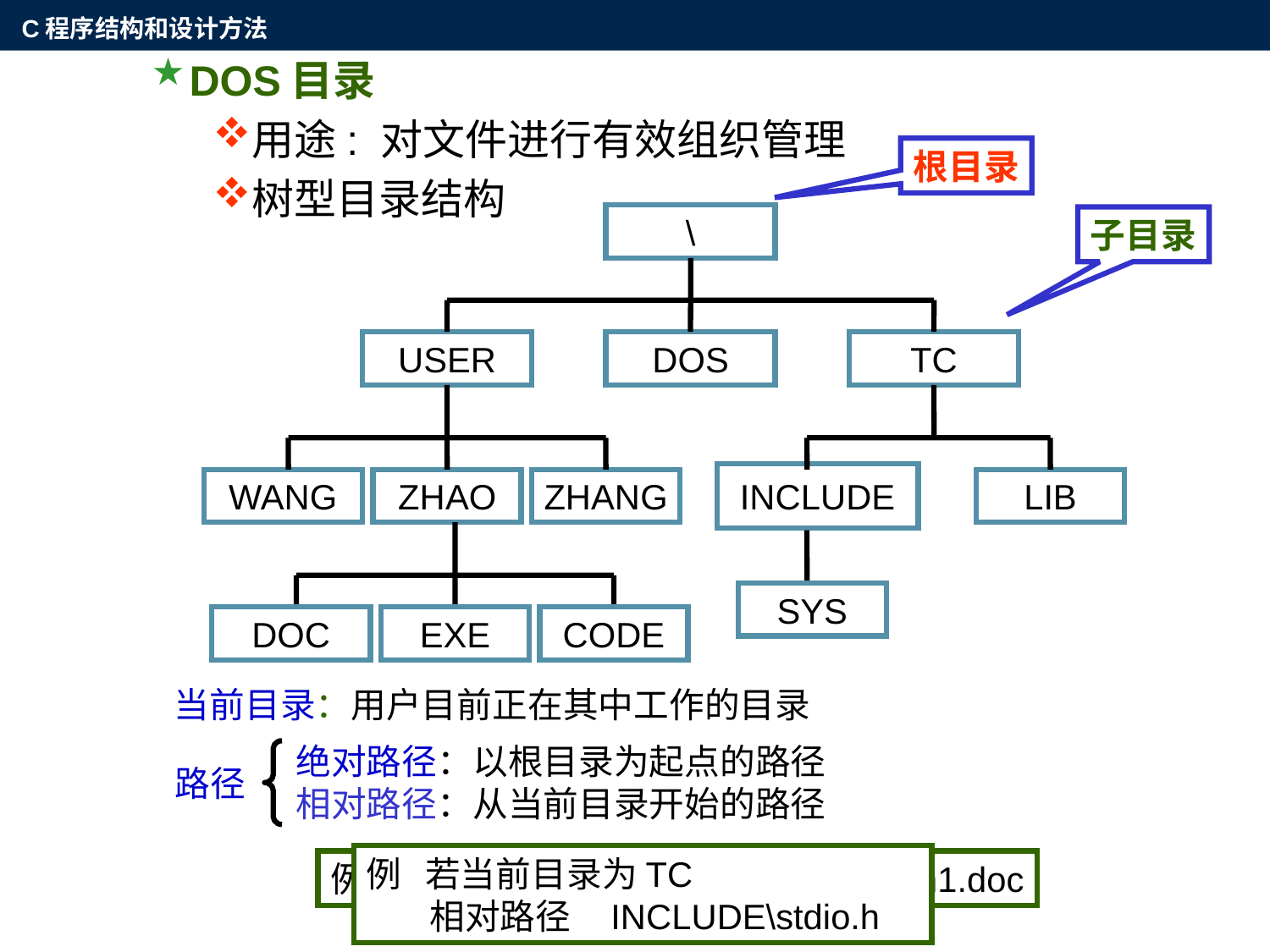

C程序结构和设计方法
DOS目录
用途: 对文件进行有效组织管理
树型目录结构
根目录
\

USER
DOS
TC

INCLUDE
WANG
ZHAO
ZHANG
LIB

SYS
DOC
EXE
CODE
子目录
当前目录：用户目前正在其中工作的目录
绝对路径：以根目录为起点的路径
相对路径：从当前目录开始的路径

路径
例   若当前目录为TC
       相对路径    INCLUDE\stdio.h
例    绝对路径     \USER\ZHAO\DOC\ch1.doc